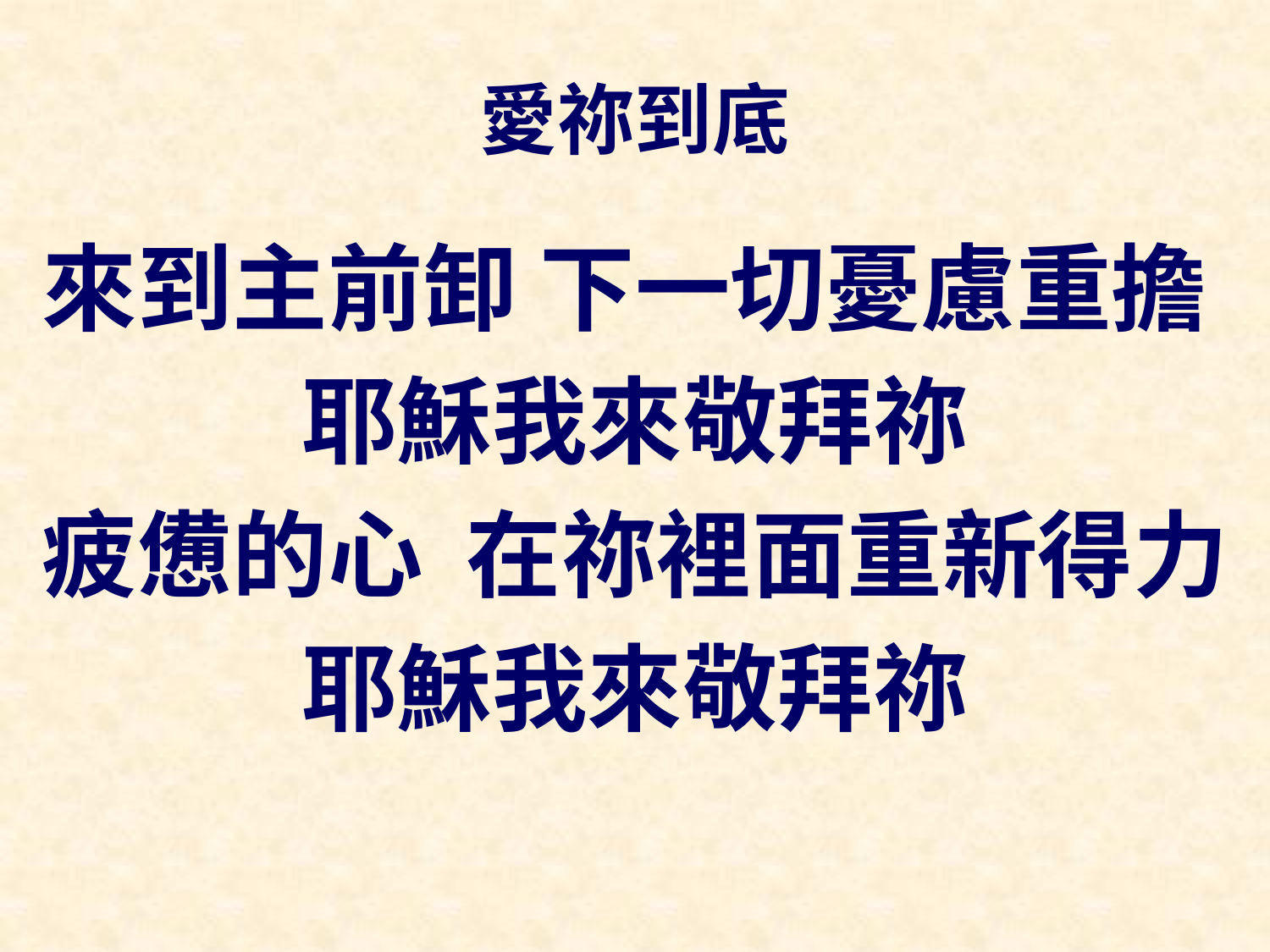

# 愛祢到底
來到主前卸 下一切憂慮重擔
耶穌我來敬拜祢
疲憊的心  在祢裡面重新得力
耶穌我來敬拜祢